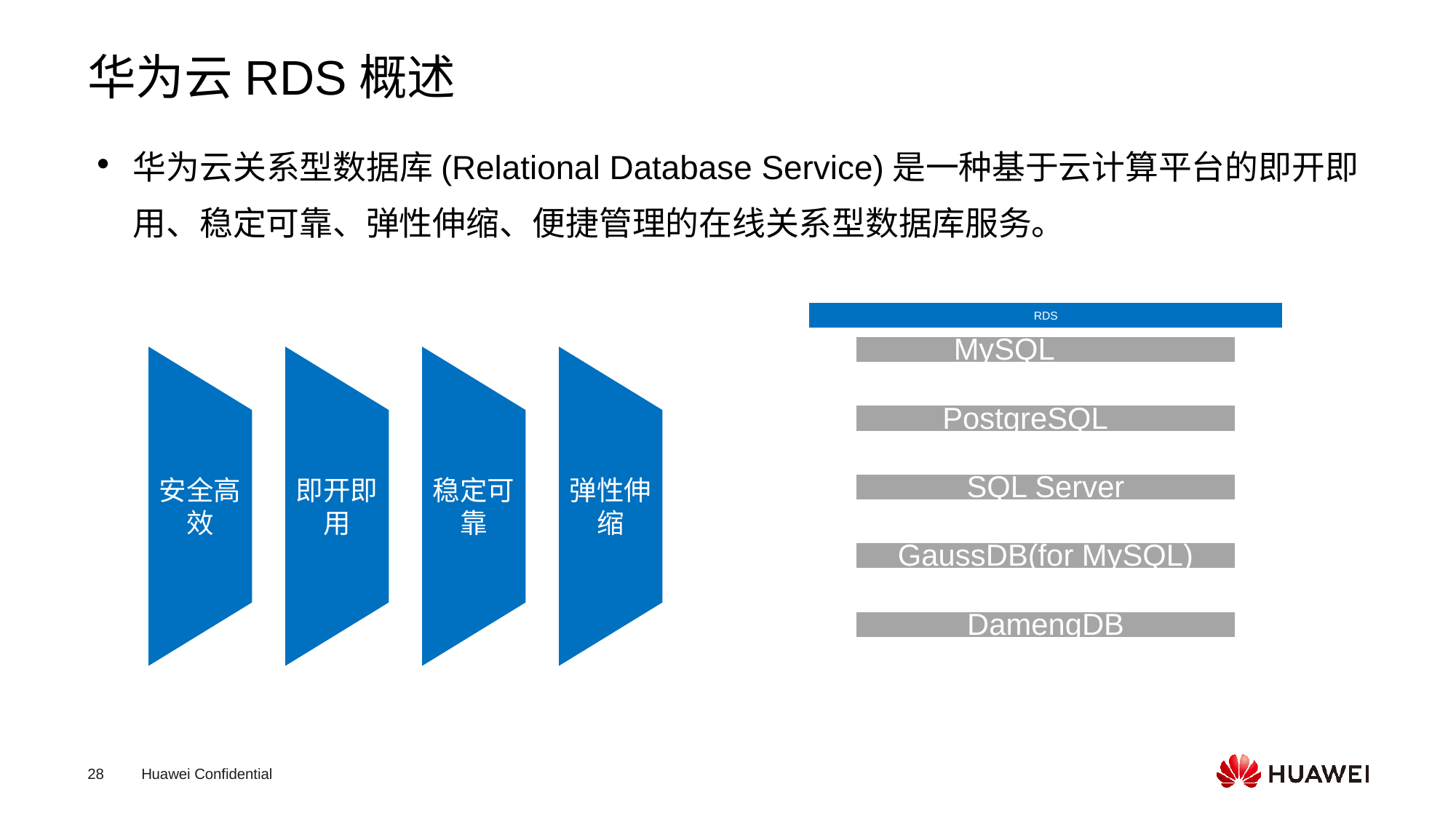

# 华为云RDS概述
华为云关系型数据库(Relational Database Service)是一种基于云计算平台的即开即用、稳定可靠、弹性伸缩、便捷管理的在线关系型数据库服务。
MySQL
PostgreSQL
SQL Server
GaussDB(for MySQL)
DamengDB
RDS
安全高效
即开即用
稳定可靠
弹性伸缩